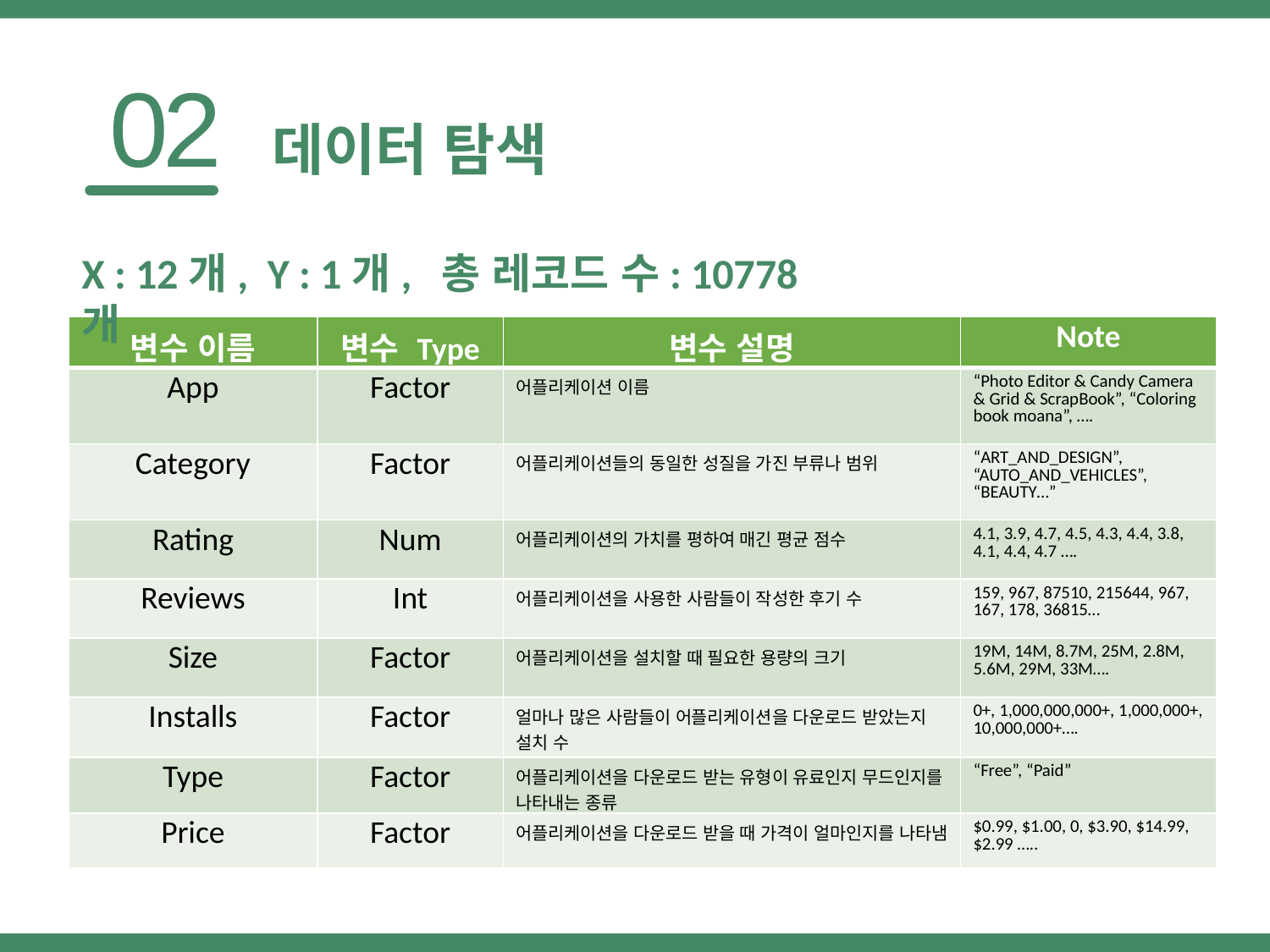

02
데이터 탐색
X : 12개,  Y : 1개,  총 레코드 수: 10778개
| 변수 이름 | 변수 Type | 변수 설명 | Note |
| --- | --- | --- | --- |
| App | Factor | 어플리케이션 이름 | “Photo Editor & Candy Camera & Grid & ScrapBook”, “Coloring book moana”, …. |
| Category | Factor | 어플리케이션들의 동일한 성질을 가진 부류나 범위 | “ART\_AND\_DESIGN”, “AUTO\_AND\_VEHICLES”, “BEAUTY…” |
| Rating | Num | 어플리케이션의 가치를 평하여 매긴 평균 점수 | 4.1, 3.9, 4.7, 4.5, 4.3, 4.4, 3.8, 4.1, 4.4, 4.7 …. |
| Reviews | Int | 어플리케이션을 사용한 사람들이 작성한 후기 수 | 159, 967, 87510, 215644, 967, 167, 178, 36815… |
| Size | Factor | 어플리케이션을 설치할 때 필요한 용량의 크기 | 19M, 14M, 8.7M, 25M, 2.8M, 5.6M, 29M, 33M…. |
| Installs | Factor | 얼마나 많은 사람들이 어플리케이션을 다운로드 받았는지 설치 수 | 0+, 1,000,000,000+, 1,000,000+, 10,000,000+…. |
| Type | Factor | 어플리케이션을 다운로드 받는 유형이 유료인지 무드인지를 나타내는 종류 | “Free”, “Paid” |
| Price | Factor | 어플리케이션을 다운로드 받을 때 가격이 얼마인지를 나타냄 | $0.99, $1.00, 0, $3.90, $14.99, $2.99 ….. |